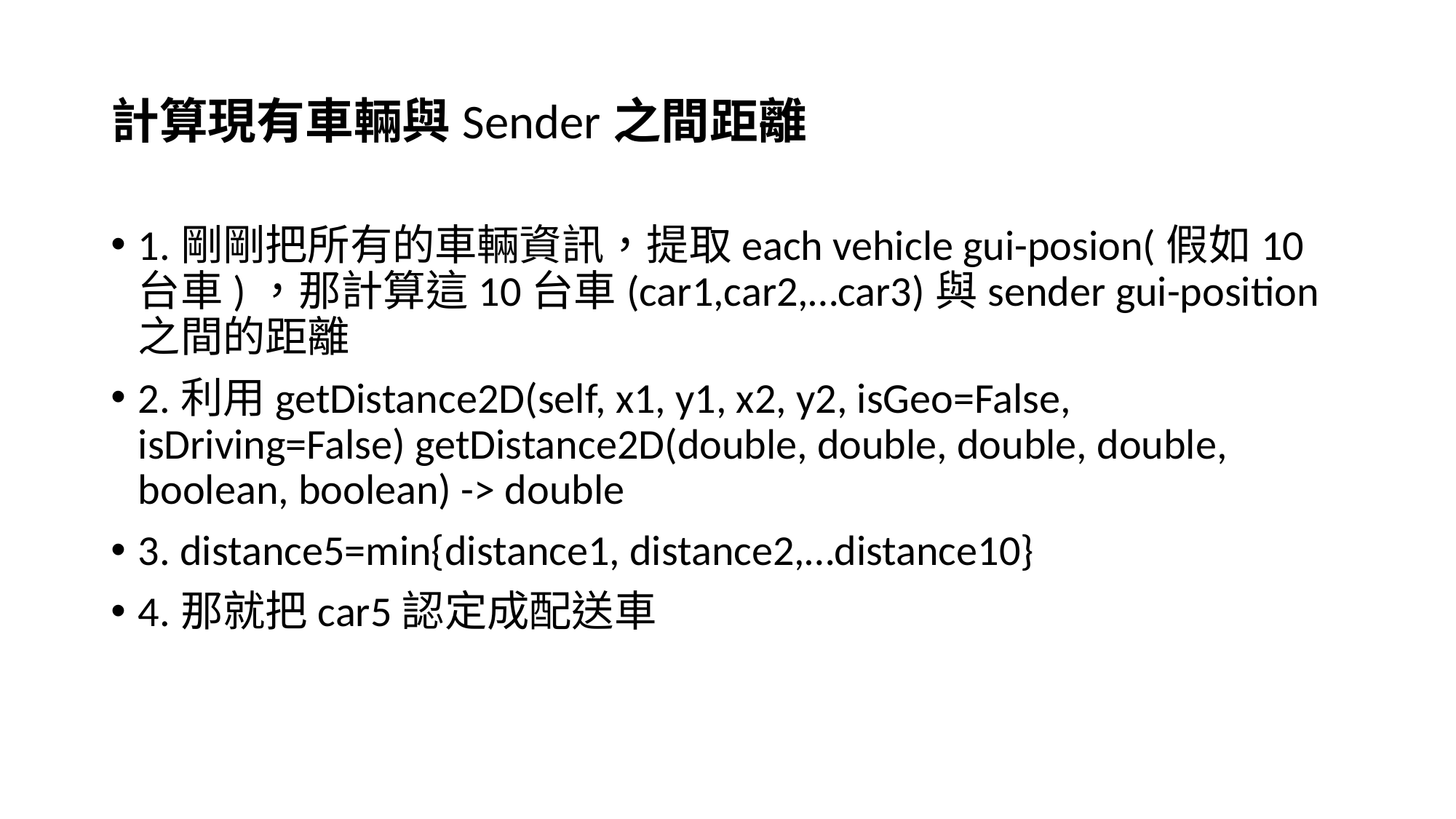

# 計算現有車輛與Sender之間距離
1.剛剛把所有的車輛資訊，提取each vehicle gui-posion(假如10台車)，那計算這10台車(car1,car2,…car3)與sender gui-position之間的距離
2.利用getDistance2D(self, x1, y1, x2, y2, isGeo=False, isDriving=False) getDistance2D(double, double, double, double, boolean, boolean) -> double
3. distance5=min{distance1, distance2,…distance10}
4.那就把car5認定成配送車